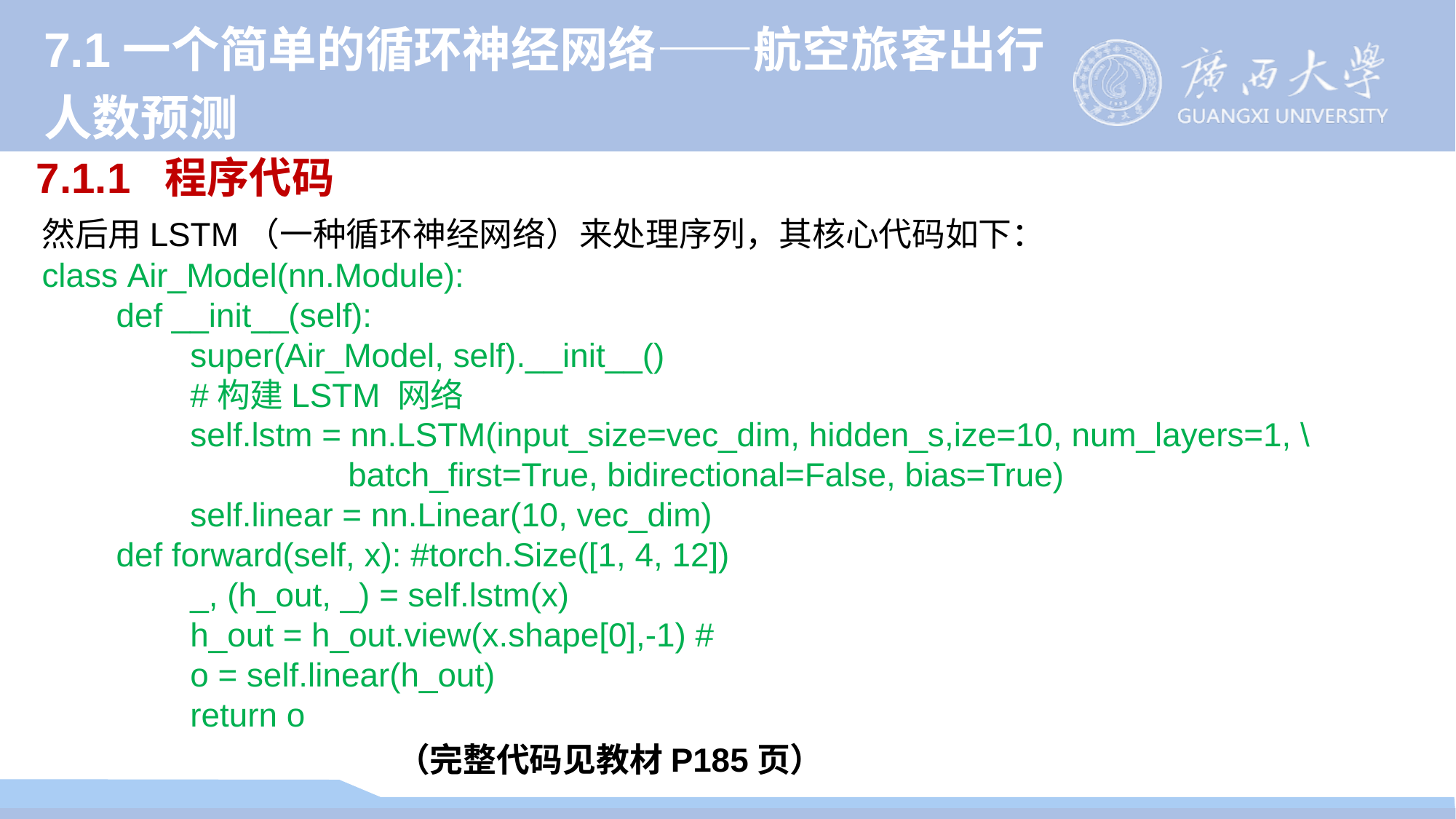

7.1一个简单的循环神经网络——航空旅客出行
人数预测
7.1.1  程序代码
然后用LSTM（一种循环神经网络）来处理序列，其核心代码如下：
class Air_Model(nn.Module):
        def __init__(self):
                super(Air_Model, self).__init__()
                #构建LSTM 网络
                self.lstm = nn.LSTM(input_size=vec_dim, hidden_s,ize=10, num_layers=1, \
                                 batch_first=True, bidirectional=False, bias=True)
                self.linear = nn.Linear(10, vec_dim)
        def forward(self, x): #torch.Size([1, 4, 12])
                _, (h_out, _) = self.lstm(x)
                h_out = h_out.view(x.shape[0],-1) #
                o = self.linear(h_out)
                return o
（完整代码见教材P185页）